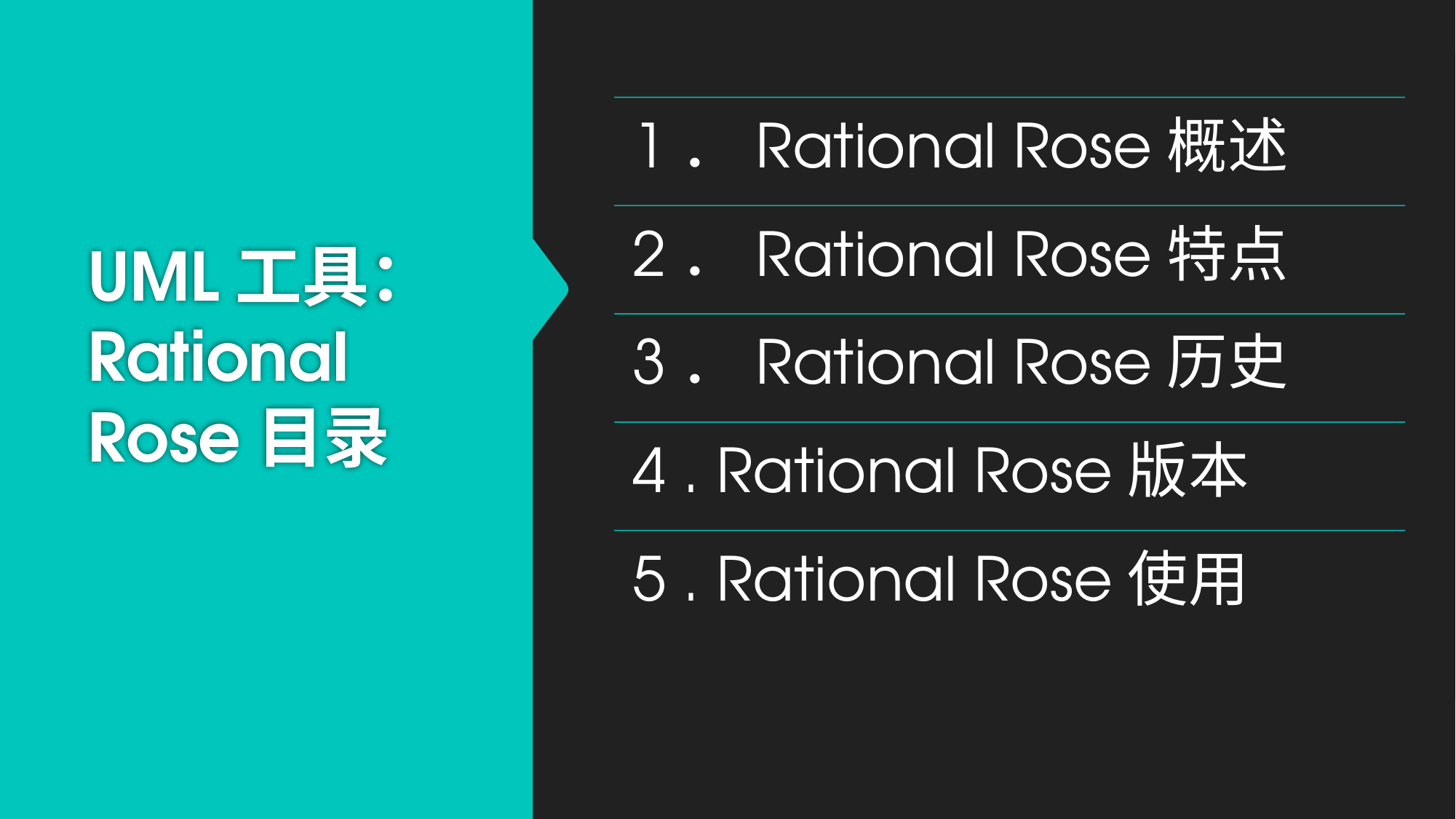

1．Rational Rose概述
2．Rational Rose特点
3．Rational Rose历史
4 . Rational Rose版本
5 . Rational Rose使用

# UML工具：Rational Rose目录